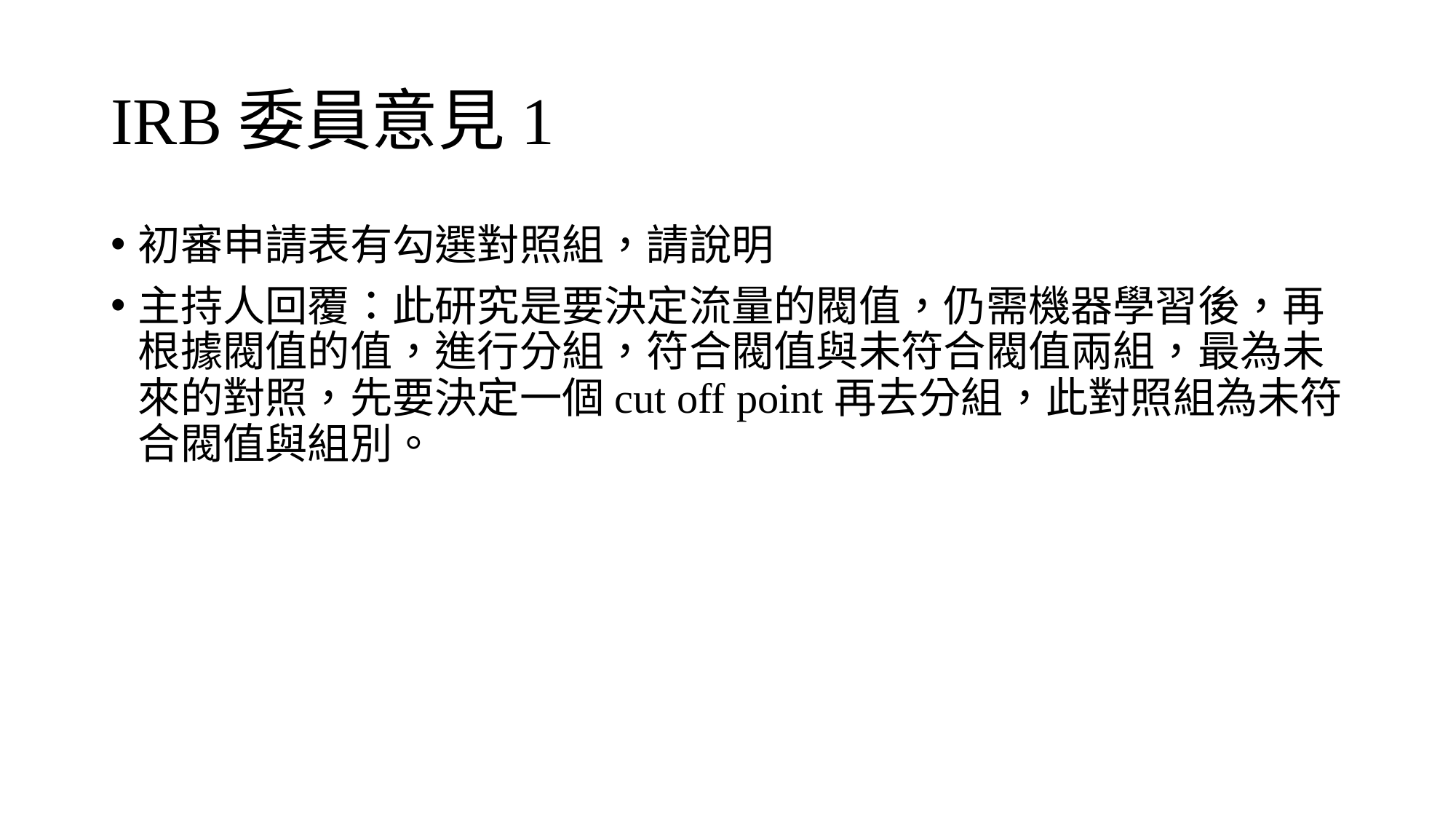

# IRB委員意見1
初審申請表有勾選對照組，請說明
主持人回覆：此研究是要決定流量的閥值，仍需機器學習後，再根據閥值的值，進行分組，符合閥值與未符合閥值兩組，最為未來的對照，先要決定一個cut off point再去分組，此對照組為未符合閥值與組別。